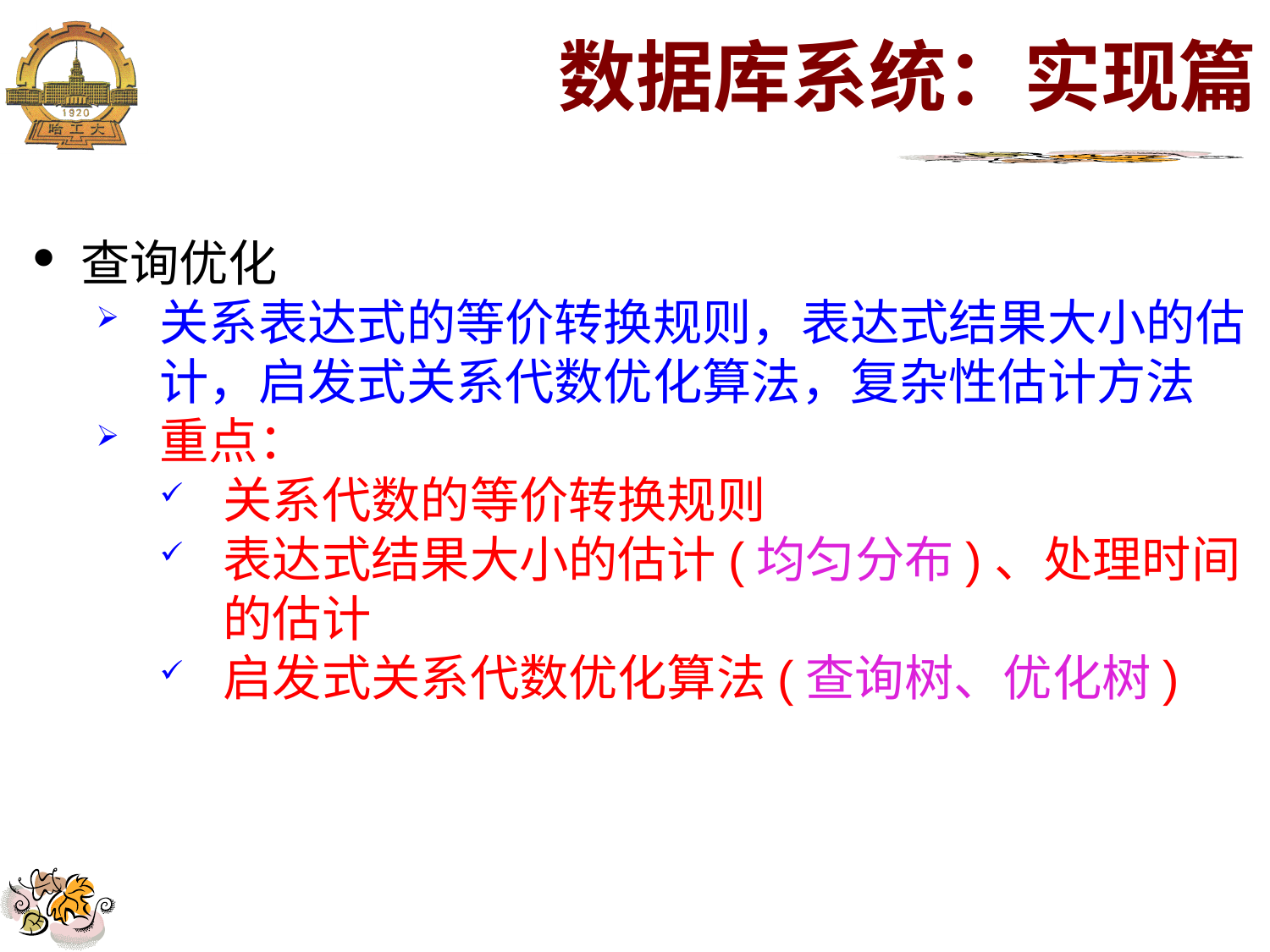

数据库系统：实现篇
查询优化
关系表达式的等价转换规则，表达式结果大小的估计，启发式关系代数优化算法，复杂性估计方法
重点：
关系代数的等价转换规则
表达式结果大小的估计(均匀分布)、处理时间的估计
启发式关系代数优化算法(查询树、优化树)